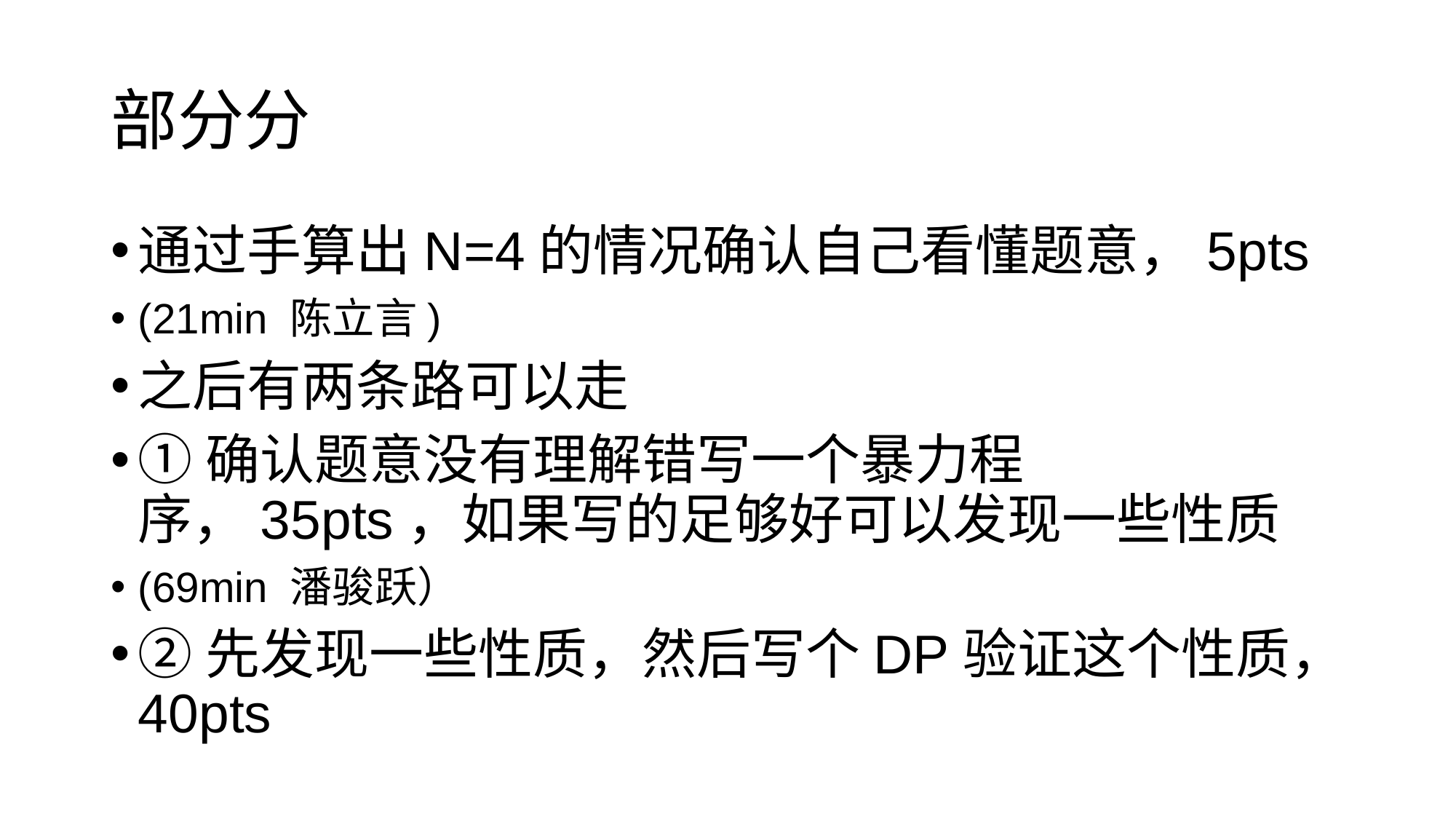

# 部分分
通过手算出N=4的情况确认自己看懂题意，5pts
(21min 陈立言)
之后有两条路可以走
①确认题意没有理解错写一个暴力程序，35pts，如果写的足够好可以发现一些性质
(69min 潘骏跃）
②先发现一些性质，然后写个DP验证这个性质，40pts